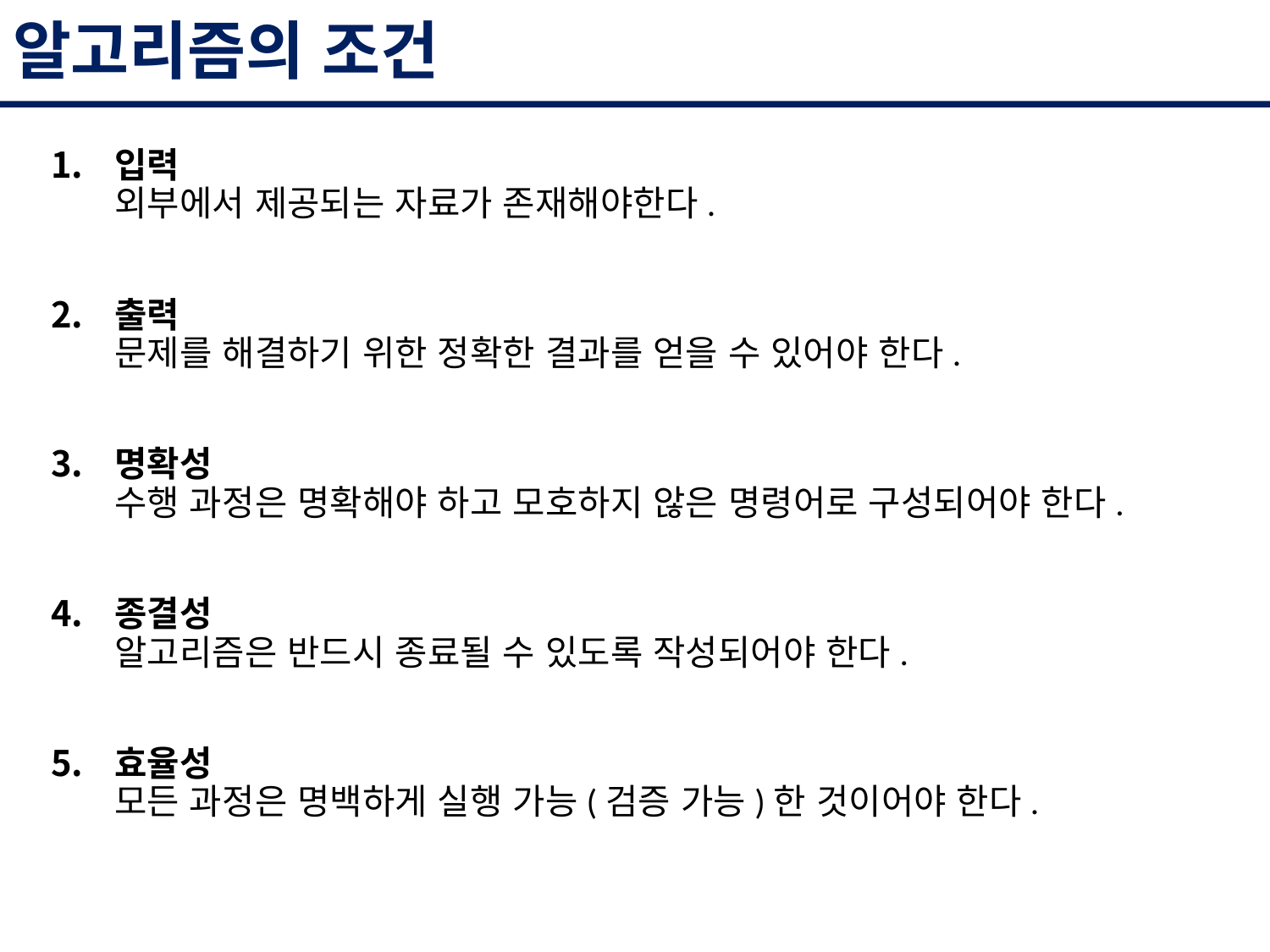

# 알고리즘의 조건
입력
외부에서 제공되는 자료가 존재해야한다.

출력
문제를 해결하기 위한 정확한 결과를 얻을 수 있어야 한다.

명확성
수행 과정은 명확해야 하고 모호하지 않은 명령어로 구성되어야 한다.

종결성
알고리즘은 반드시 종료될 수 있도록 작성되어야 한다.

효율성
모든 과정은 명백하게 실행 가능(검증 가능)한 것이어야 한다.